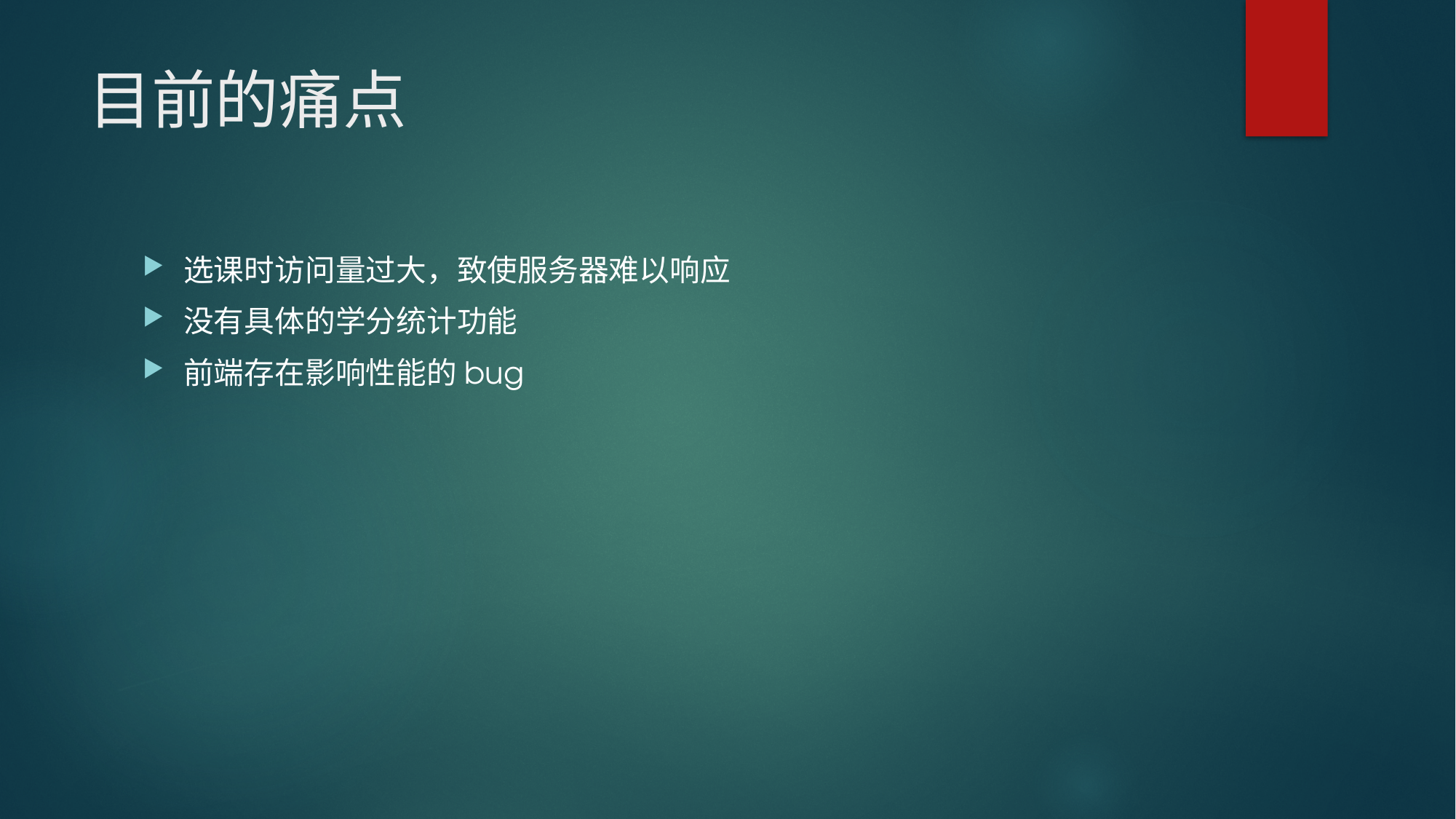

# 目前的痛点
选课时访问量过大，致使服务器难以响应
没有具体的学分统计功能
前端存在影响性能的bug